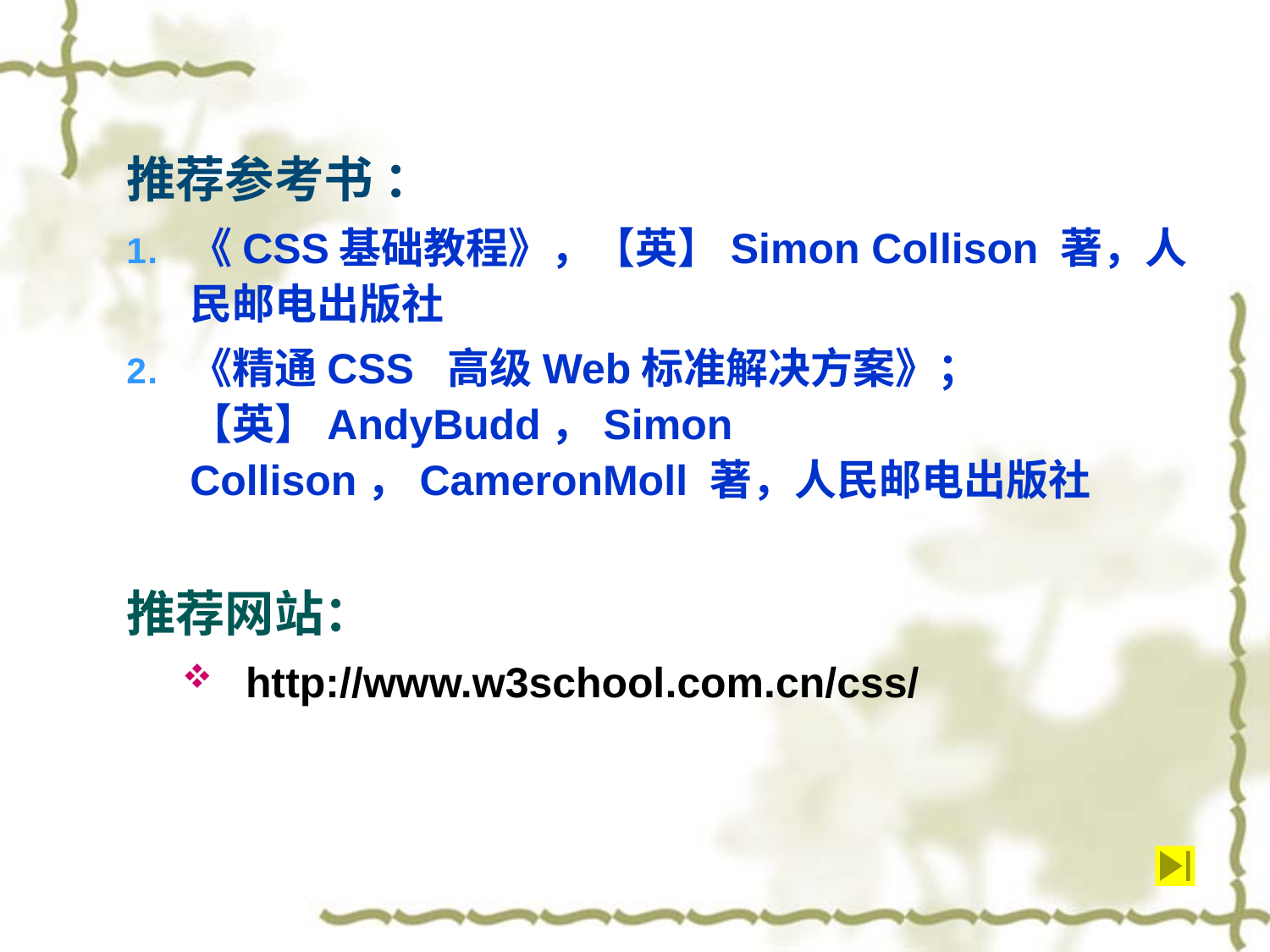

推荐参考书 ：
《CSS基础教程》，【英】Simon Collison 著，人民邮电出版社
《精通CSS  高级Web标准解决方案》；【英】AndyBudd，Simon Collison，CameronMoll 著，人民邮电出版社

推荐网站：
http://www.w3school.com.cn/css/